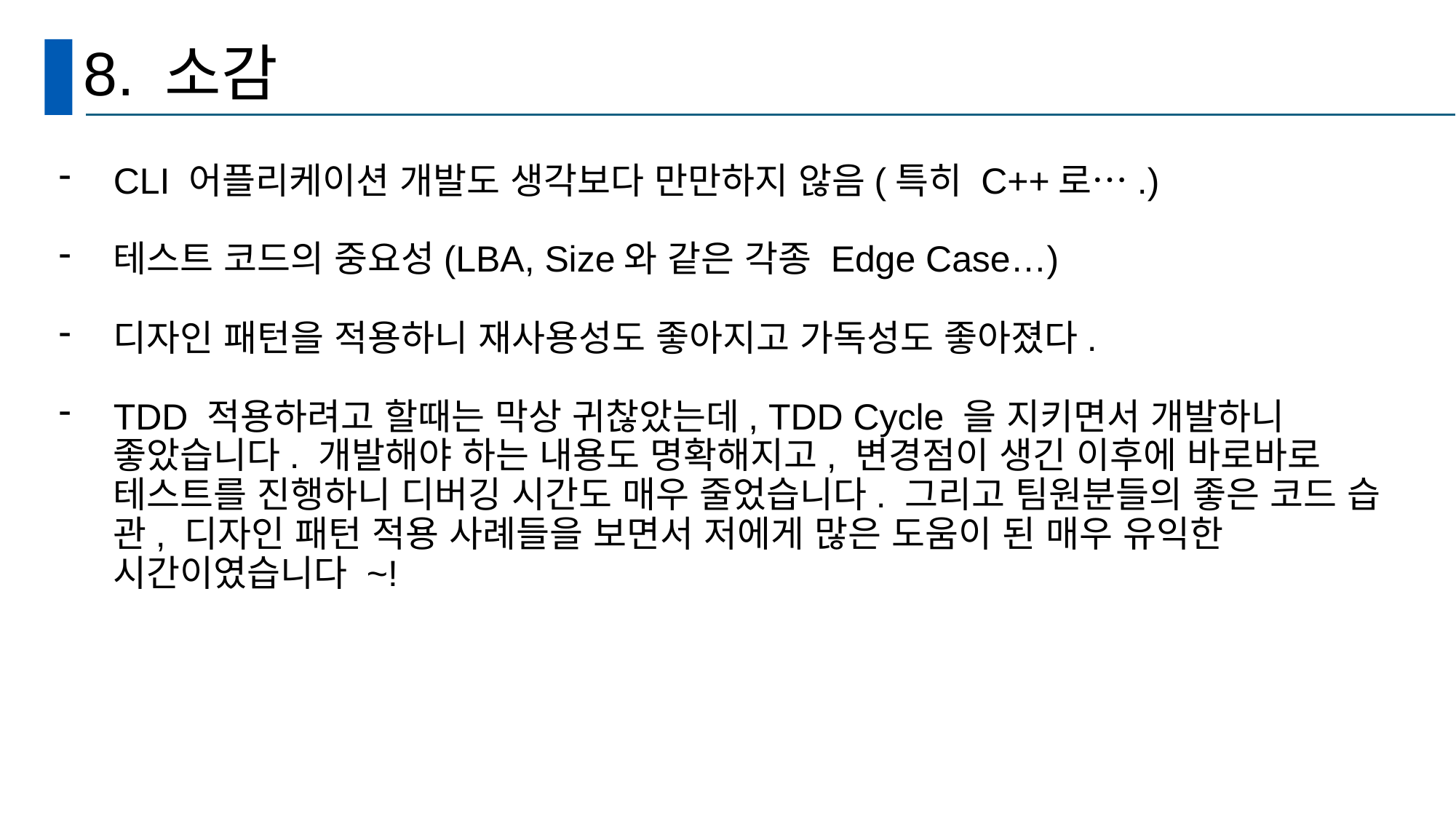

# 8. 소감
CLI 어플리케이션 개발도 생각보다 만만하지 않음(특히 C++로….)

테스트 코드의 중요성(LBA, Size와 같은 각종 Edge Case…)

디자인 패턴을 적용하니 재사용성도 좋아지고 가독성도 좋아졌다.

TDD 적용하려고 할때는 막상 귀찮았는데, TDD Cycle 을 지키면서 개발하니 좋았습니다. 개발해야 하는 내용도 명확해지고, 변경점이 생긴 이후에 바로바로 테스트를 진행하니 디버깅 시간도 매우 줄었습니다. 그리고 팀원분들의 좋은 코드 습관, 디자인 패턴 적용 사례들을 보면서 저에게 많은 도움이 된 매우 유익한 시간이였습니다 ~!